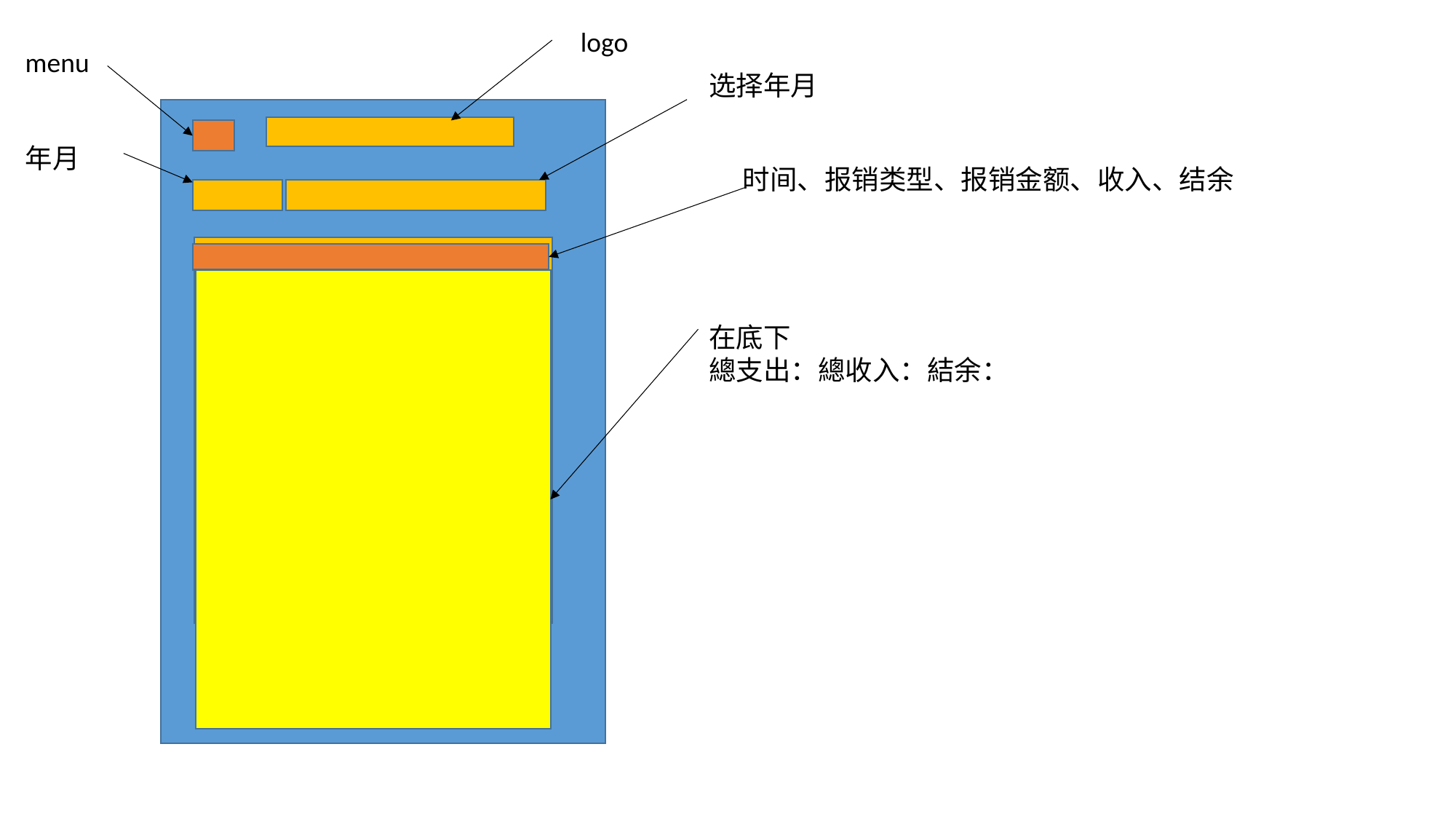

logo
menu
选择年月

年月
时间、报销类型、报销金额、收入、结余

在底下
總支出：總收入：結余：